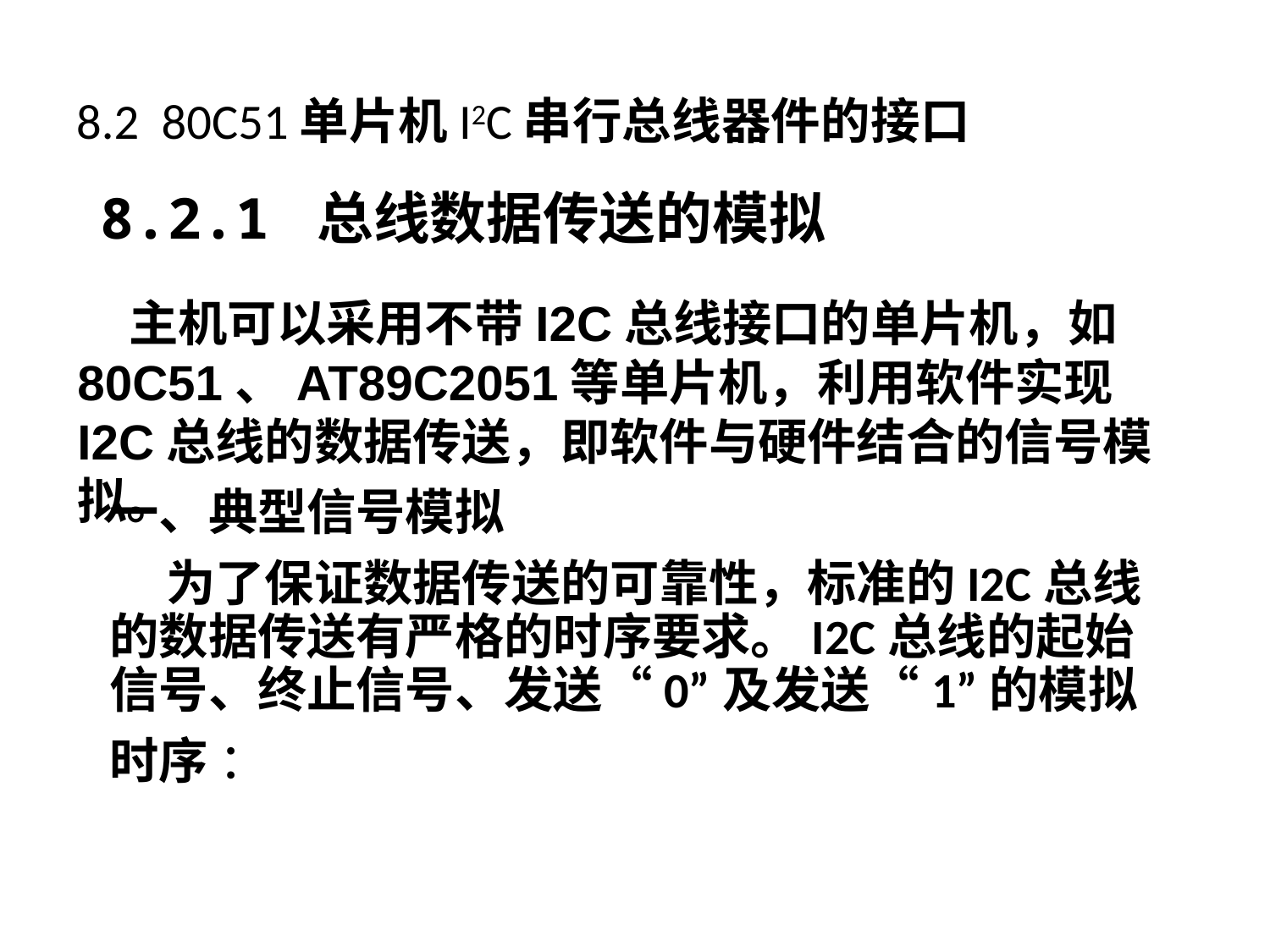

# 8.2  80C51单片机I2C串行总线器件的接口
8.2.1 总线数据传送的模拟
   主机可以采用不带I2C总线接口的单片机，如80C51、AT89C2051等单片机，利用软件实现I2C总线的数据传送，即软件与硬件结合的信号模拟。

一、典型信号模拟
    为了保证数据传送的可靠性，标准的I2C总线的数据传送有严格的时序要求。I2C总线的起始信号、终止信号、发送“0”及发送“1”的模拟时序 ：